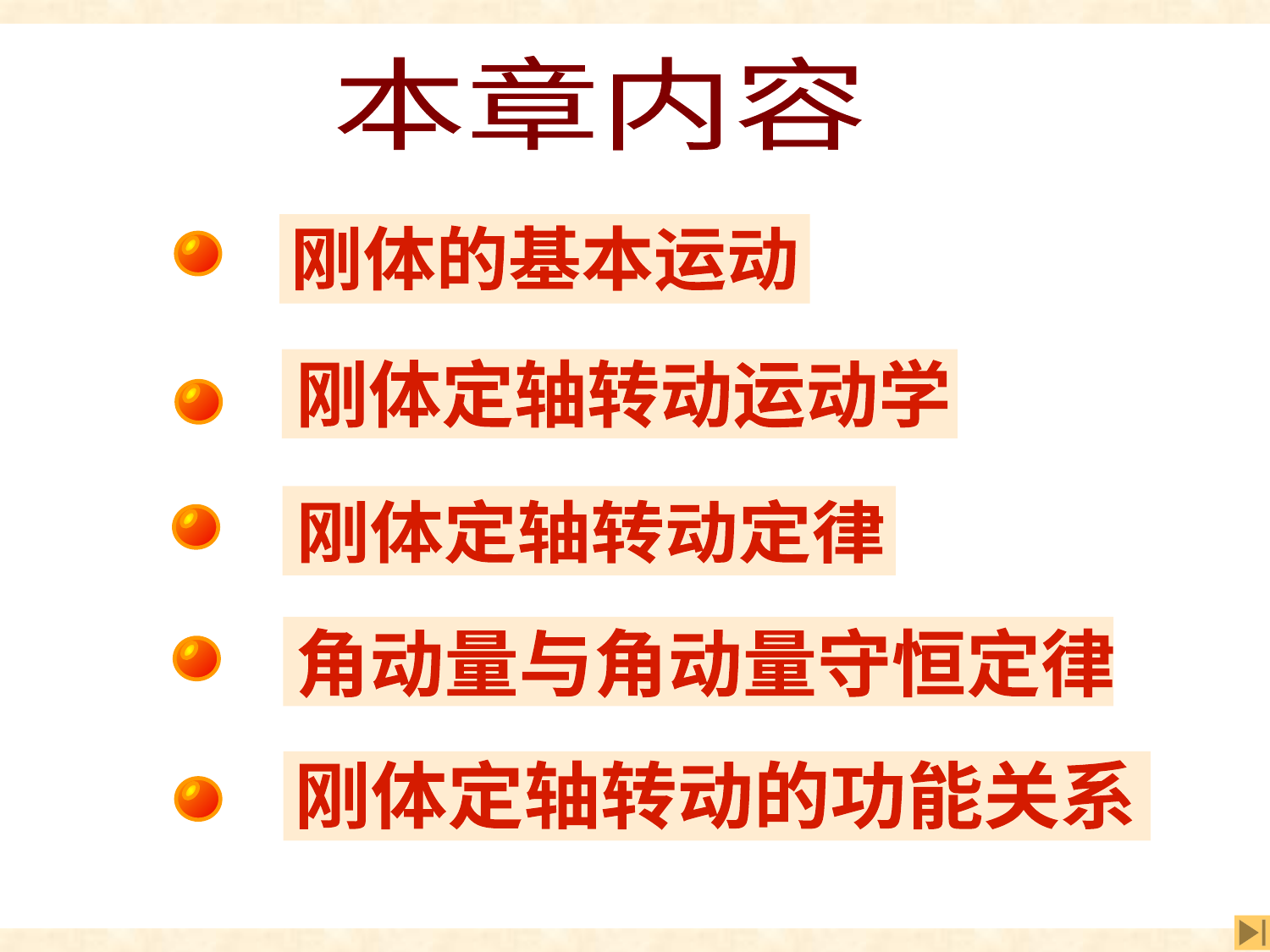

本章内容

刚体的基本运动

刚体定轴转动运动学

刚体定轴转动定律

角动量与角动量守恒定律

刚体定轴转动的功能关系

本章内容